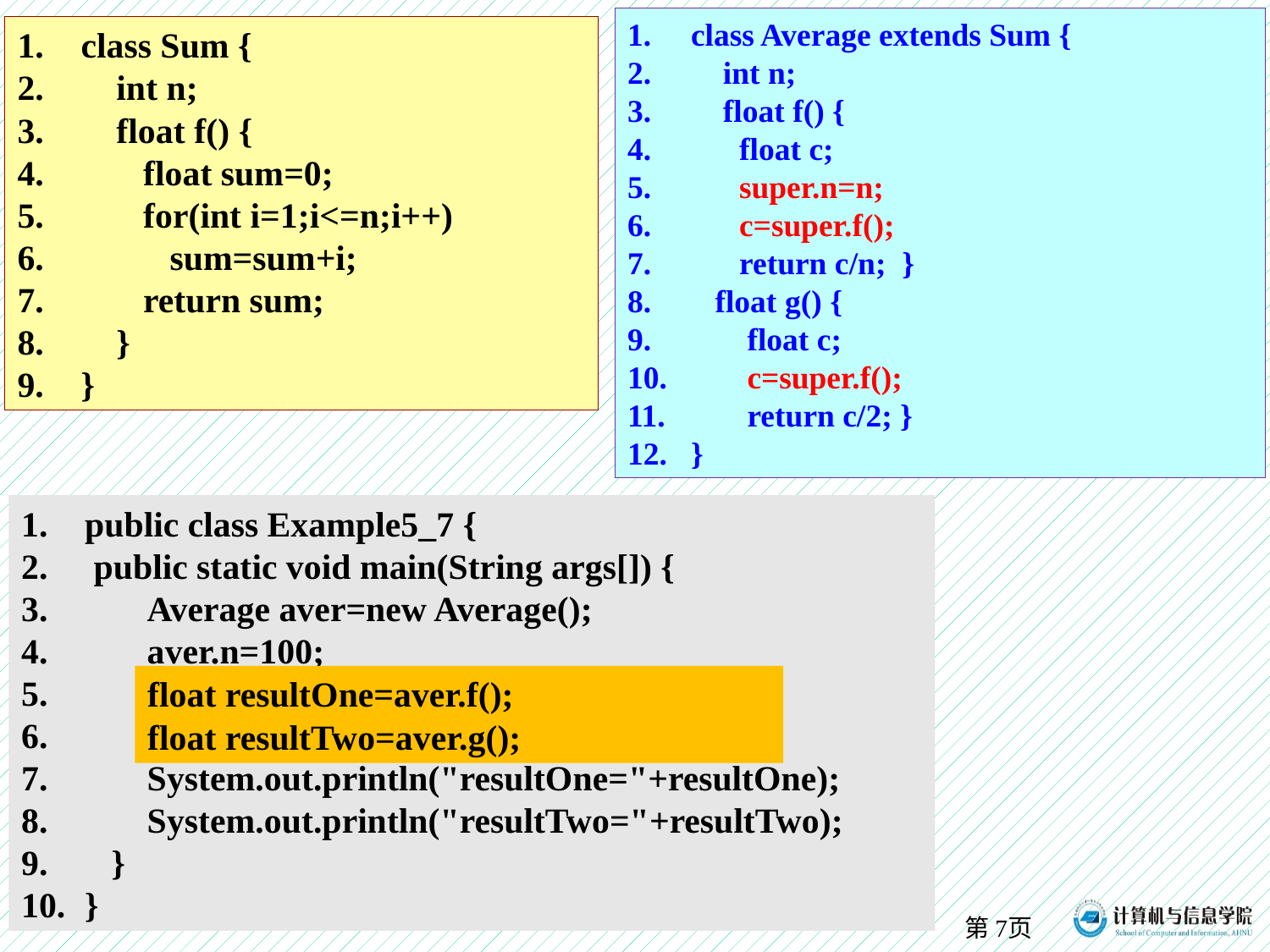

class Average extends Sum {
    int n;
    float f() {
      float c;
      super.n=n;
      c=super.f();
      return c/n;  }
   float g() {
       float c;
       c=super.f();
       return c/2; }
}
class Sum {
    int n;
    float f() {
       float sum=0;
       for(int i=1;i<=n;i++)
          sum=sum+i;
       return sum;
    }
}
public class Example5_7 {
 public static void main(String args[]) {
       Average aver=new Average();
       aver.n=100;
       float resultTwo=aver.g();
       float resultOne=aver.f();
       System.out.println("resultOne="+resultOne);
       System.out.println("resultTwo="+resultTwo);
   }
}
float resultOne=aver.f();
float resultTwo=aver.g();
第7页